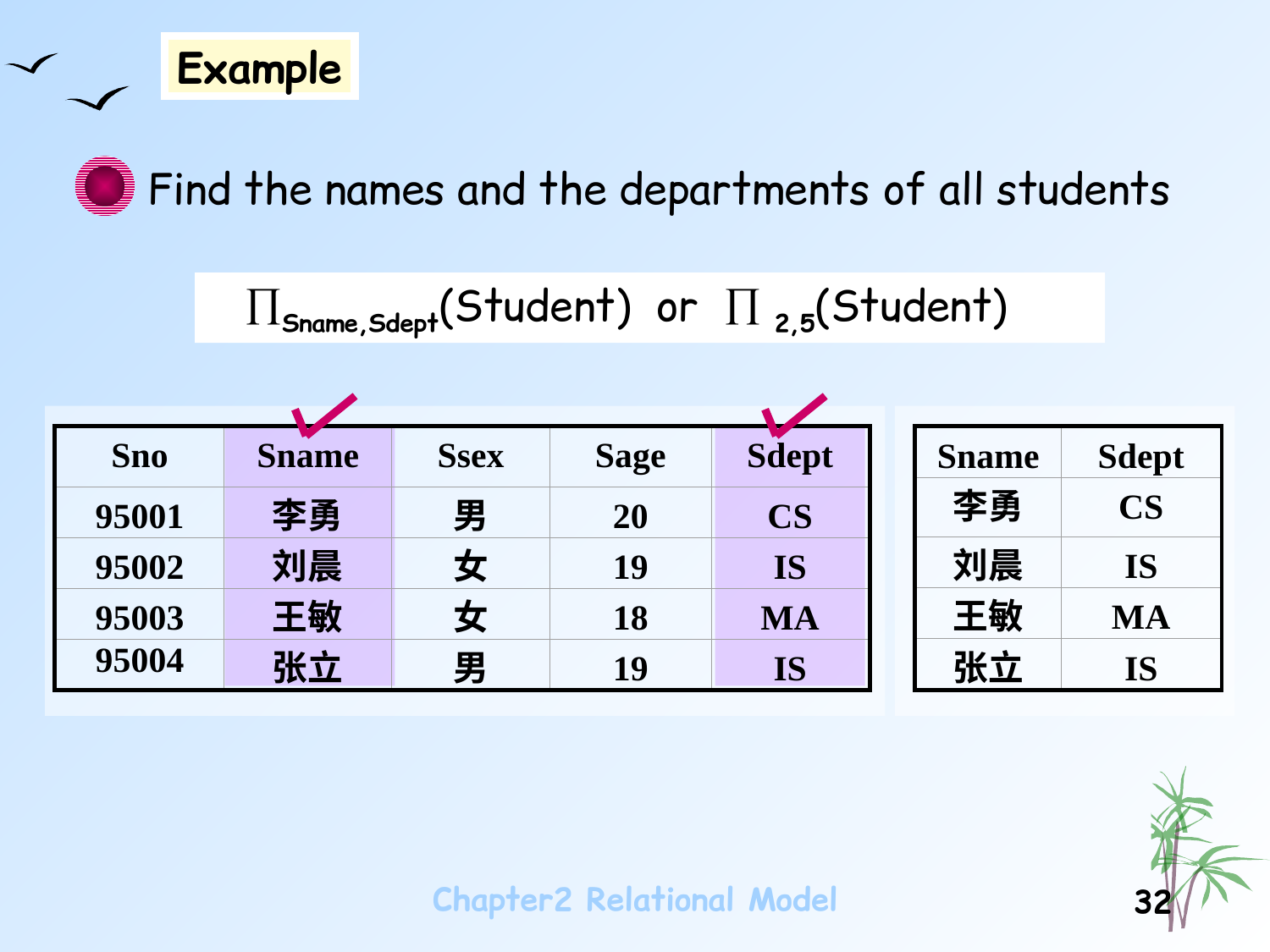

Example
Find the names and the departments of all students

 ∏Sname,Sdept(Student)  or  ∏ 2,5(Student)

Sno

Sname

Ssex

Sage

Sdept

95001

李勇

男

20

CS

95002

刘晨

女

19

IS

95003
95004

王敏

女

18

MA

张立

男

19

IS

Sname

Sdept

李勇

CS

刘晨

IS

王敏

MA

张立

IS
Chapter2 Relational Model
32